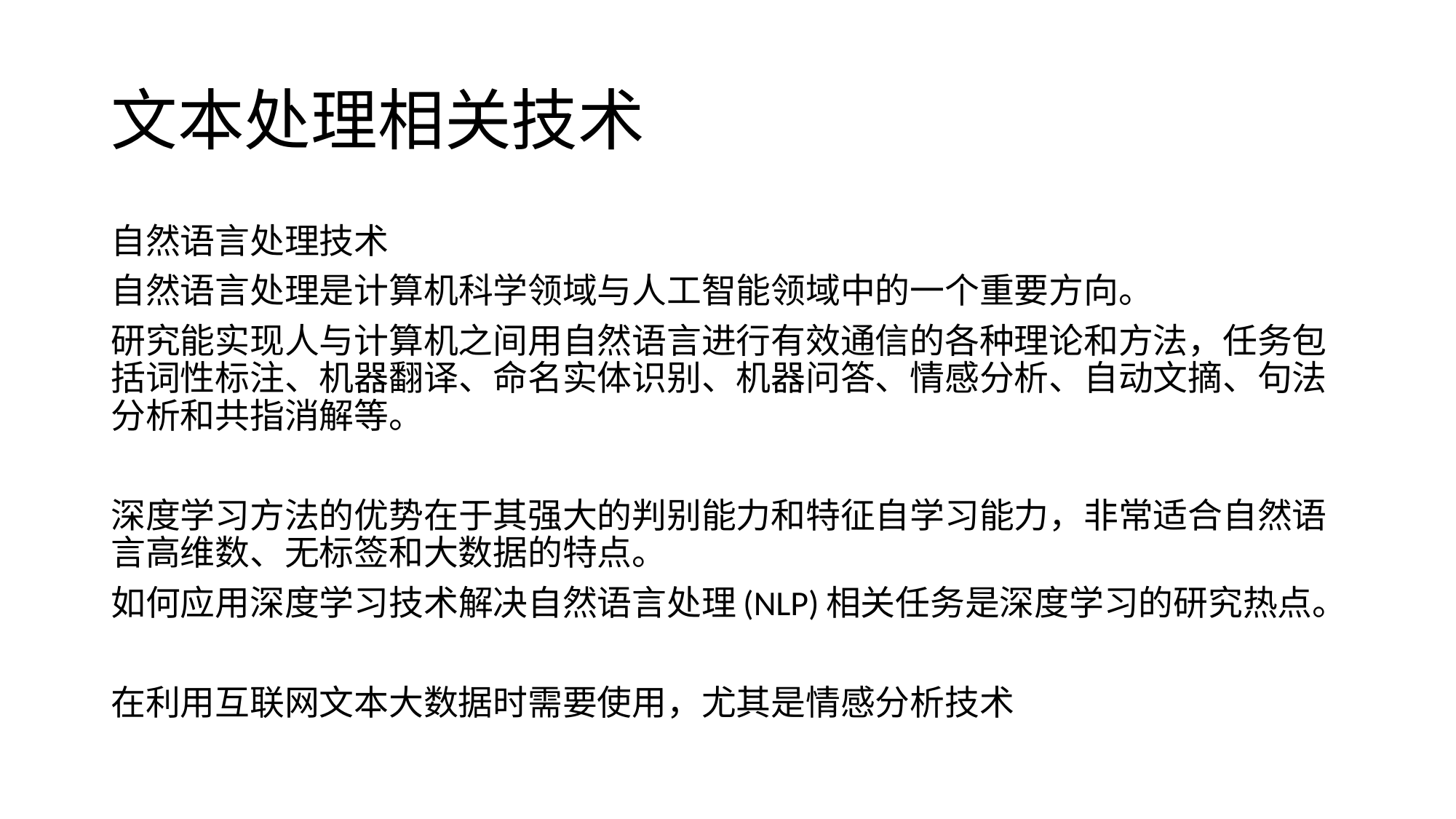

# 文本处理相关技术
自然语言处理技术
自然语言处理是计算机科学领域与人工智能领域中的一个重要方向。
研究能实现人与计算机之间用自然语言进行有效通信的各种理论和方法，任务包括词性标注、机器翻译、命名实体识别、机器问答、情感分析、自动文摘、句法分析和共指消解等。

深度学习方法的优势在于其强大的判别能力和特征自学习能力，非常适合自然语言高维数、无标签和大数据的特点。
如何应用深度学习技术解决自然语言处理(NLP)相关任务是深度学习的研究热点。

在利用互联网文本大数据时需要使用，尤其是情感分析技术